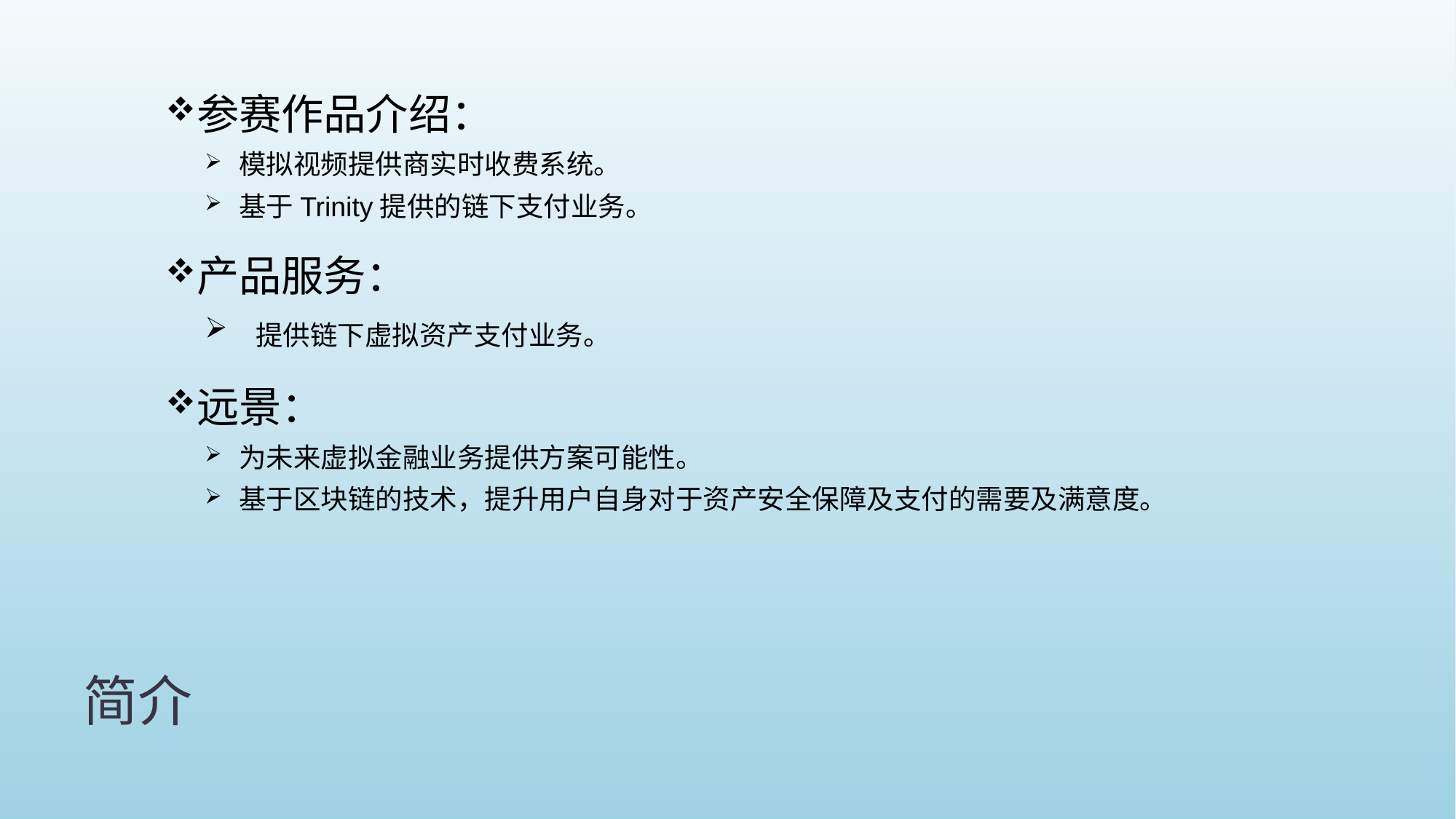

参赛作品介绍：
模拟视频提供商实时收费系统。
基于Trinity提供的链下支付业务。
产品服务：
 提供链下虚拟资产支付业务。
远景：
为未来虚拟金融业务提供方案可能性。
基于区块链的技术，提升用户自身对于资产安全保障及支付的需要及满意度。
# 简介